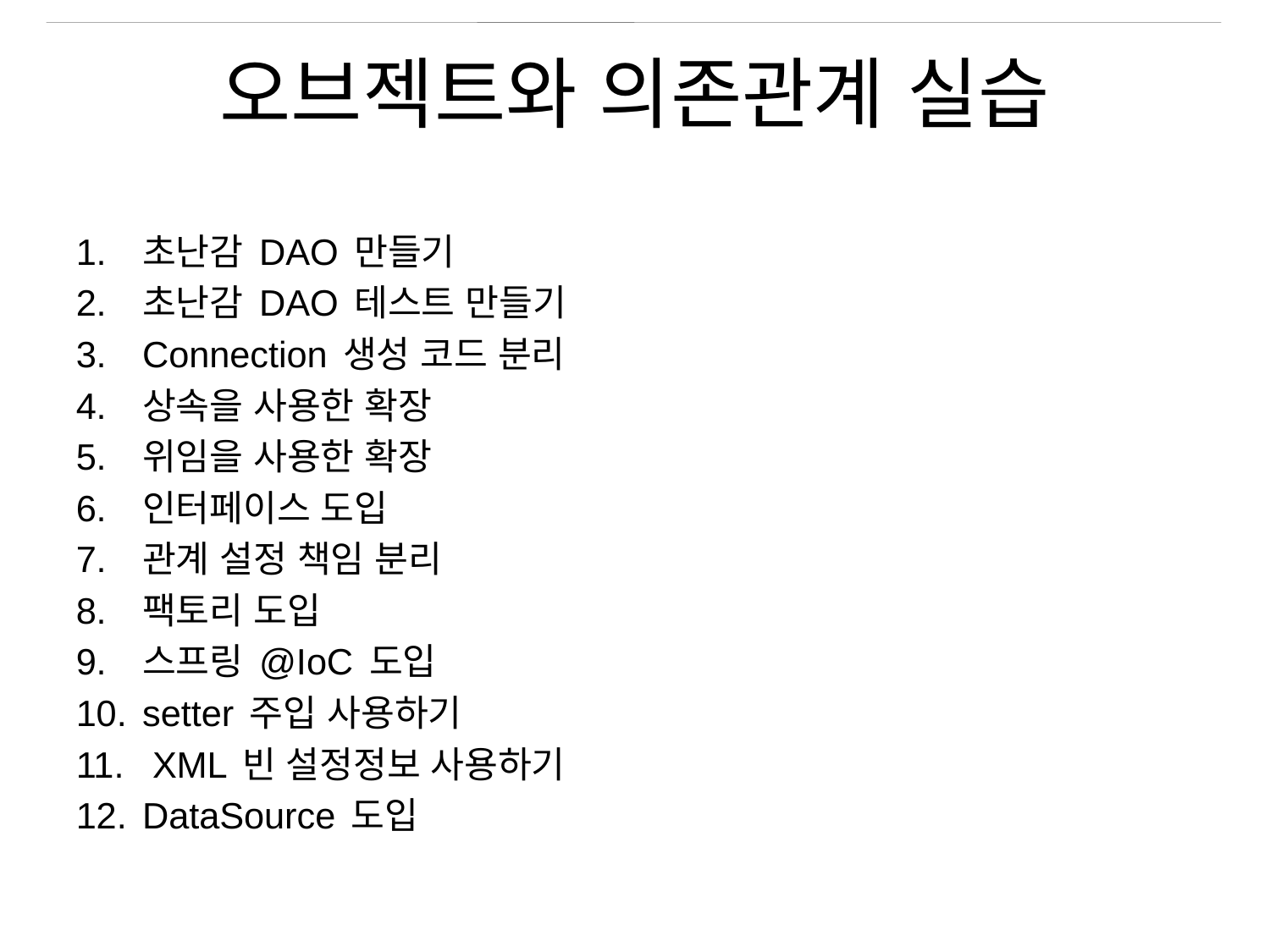

# 오브젝트와 의존관계 실습
초난감 DAO 만들기
초난감 DAO 테스트 만들기
Connection 생성 코드 분리
상속을 사용한 확장
위임을 사용한 확장
인터페이스 도입
관계 설정 책임 분리
팩토리 도입
스프링 @IoC 도입
setter 주입 사용하기
 XML 빈 설정정보 사용하기
DataSource 도입